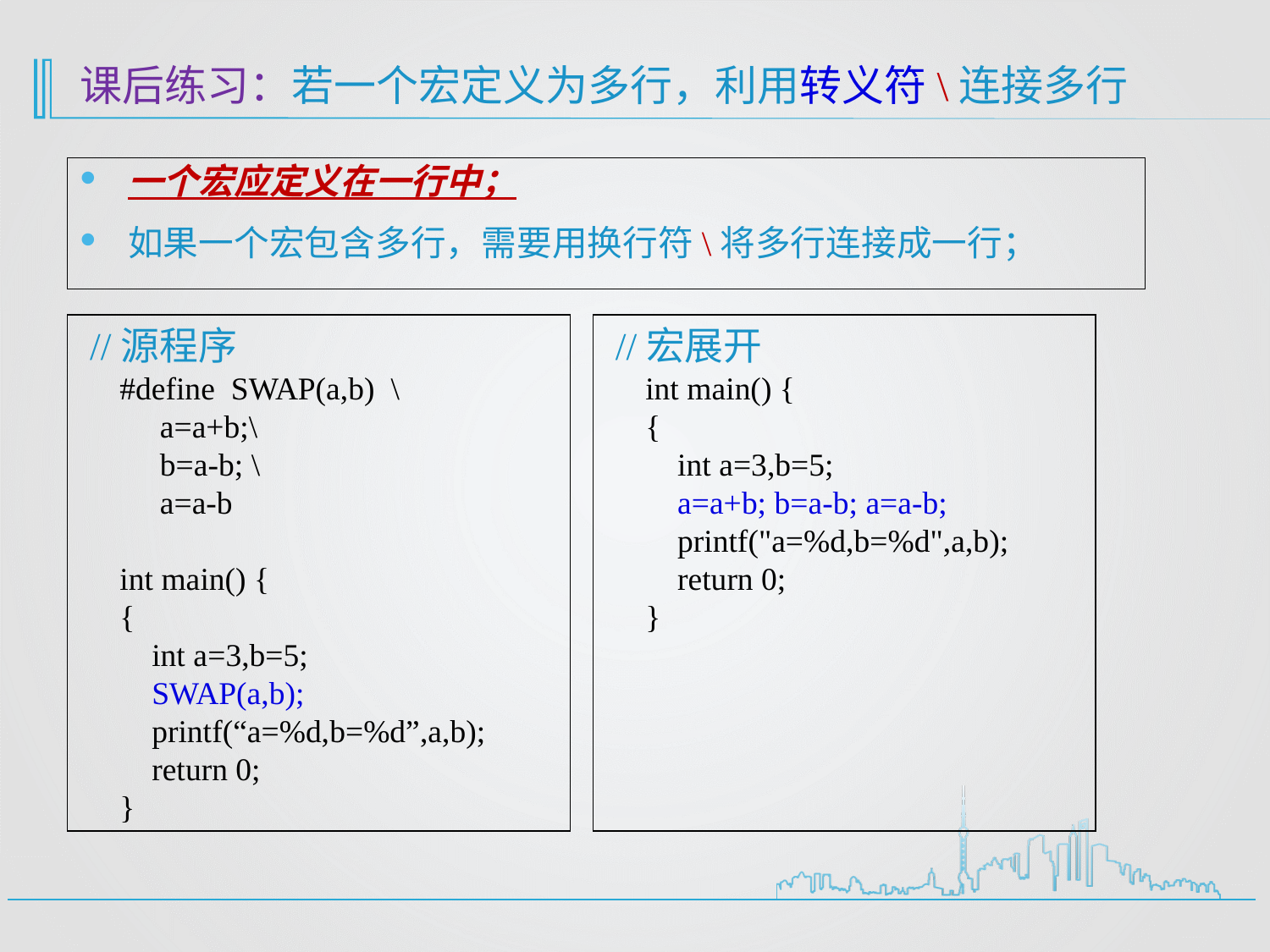

# 课后练习：若一个宏定义为多行，利用转义符\连接多行
一个宏应定义在一行中；
如果一个宏包含多行，需要用换行符\将多行连接成一行；

 //宏展开
int main() {
{
    int a=3,b=5;
    a=a+b; b=a-b; a=a-b;
    printf("a=%d,b=%d",a,b);
    return 0;
}
 //源程序
#define  SWAP(a,b)  \
     a=a+b;\
     b=a-b; \
     a=a-b

int main() {
{
    int a=3,b=5;
    SWAP(a,b);
    printf(“a=%d,b=%d”,a,b);
    return 0;
}